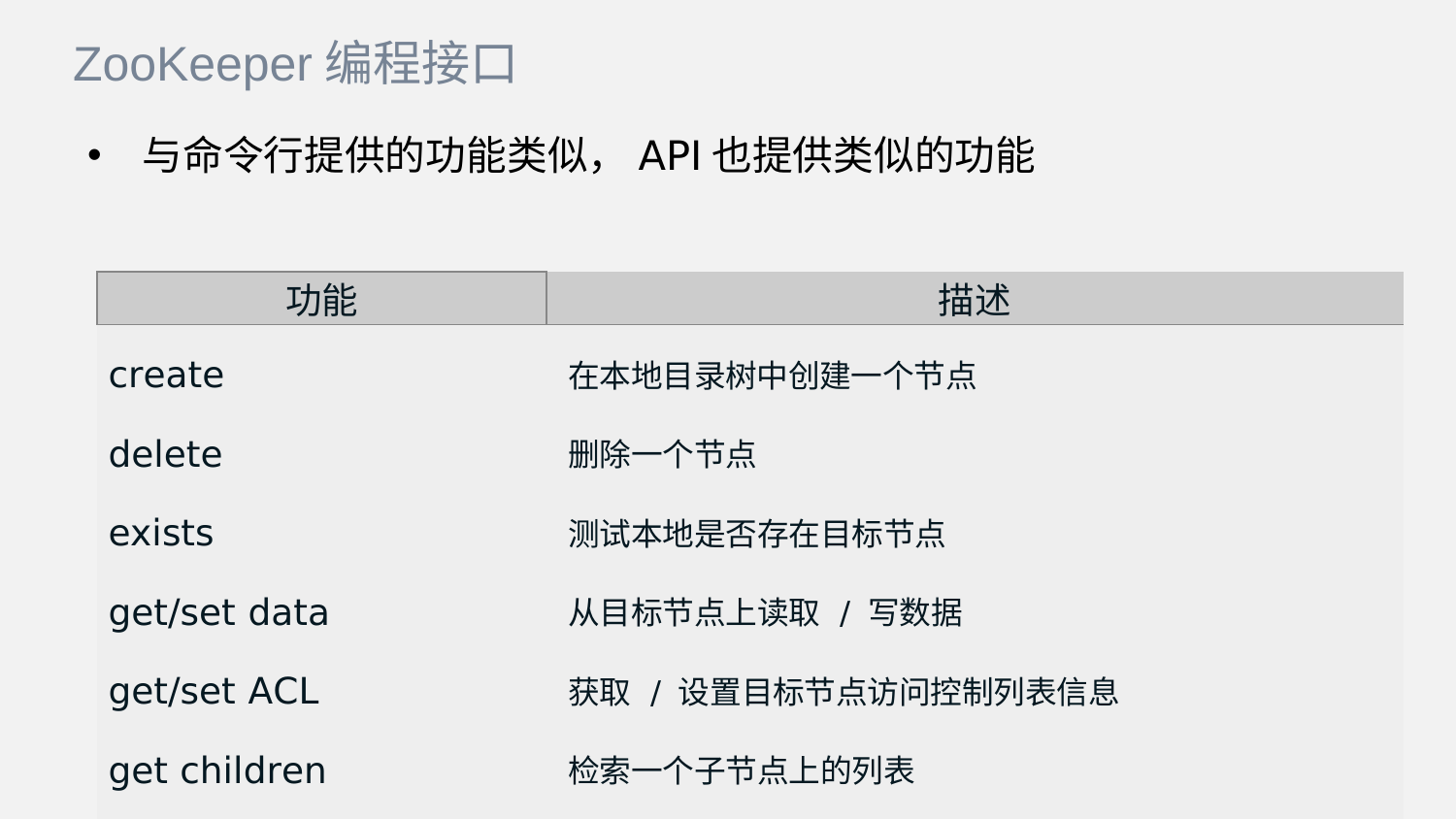

ZooKeeper编程接口
与命令行提供的功能类似，API也提供类似的功能

| 功能 | 描述 |
| --- | --- |
| create 在本地目录树中创建一个节点 delete 删除一个节点 exists 测试本地是否存在目标节点 get/set data 从目标节点上读取 / 写数据 get/set ACL 获取 / 设置目标节点访问控制列表信息 get children 检索一个子节点上的列表 sync 等待要被传送的数据 |  |